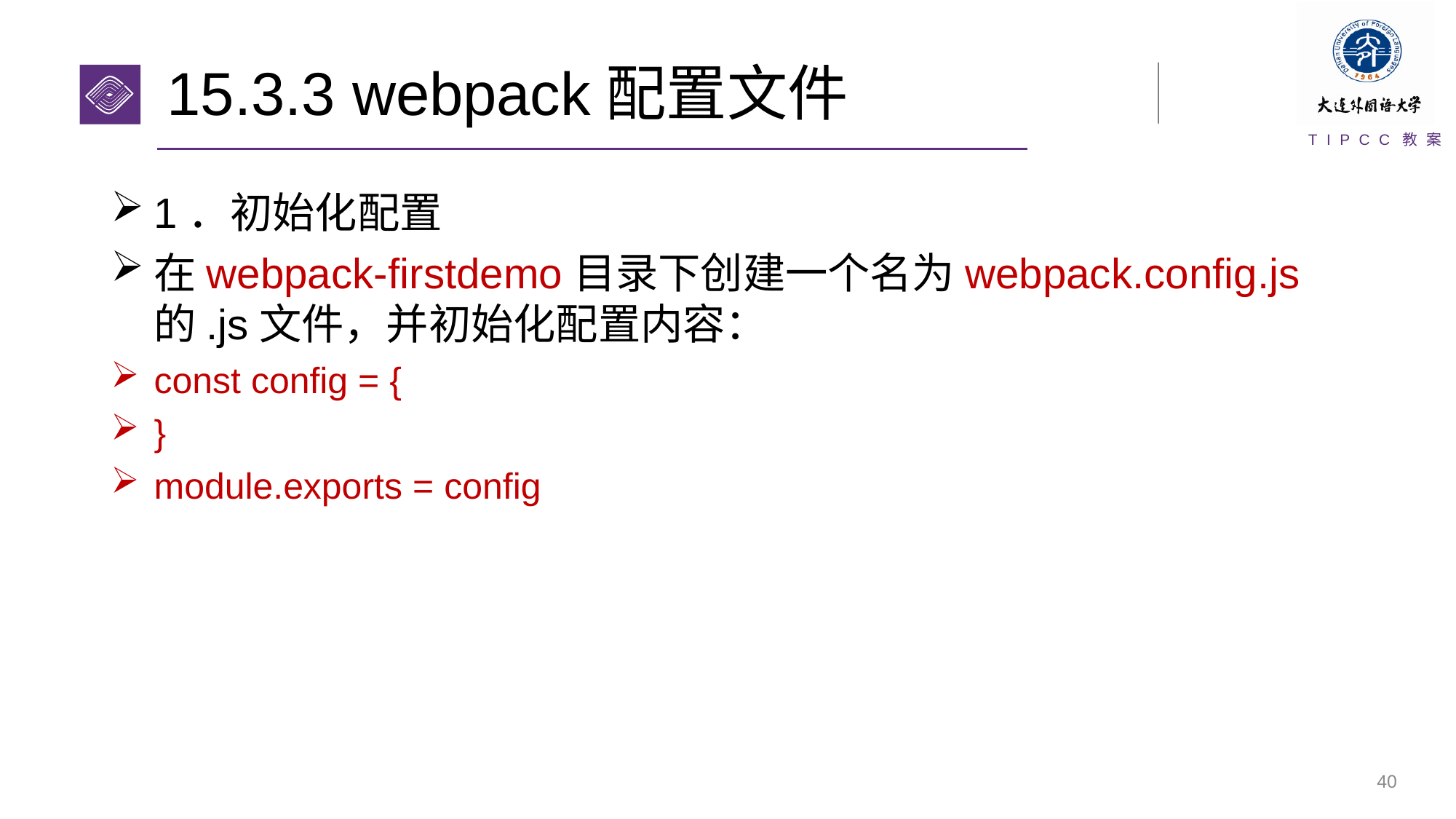

# 15.3.3 webpack配置文件
1．初始化配置
在webpack-firstdemo目录下创建一个名为webpack.config.js的.js文件，并初始化配置内容：
const config = {
}
module.exports = config

40